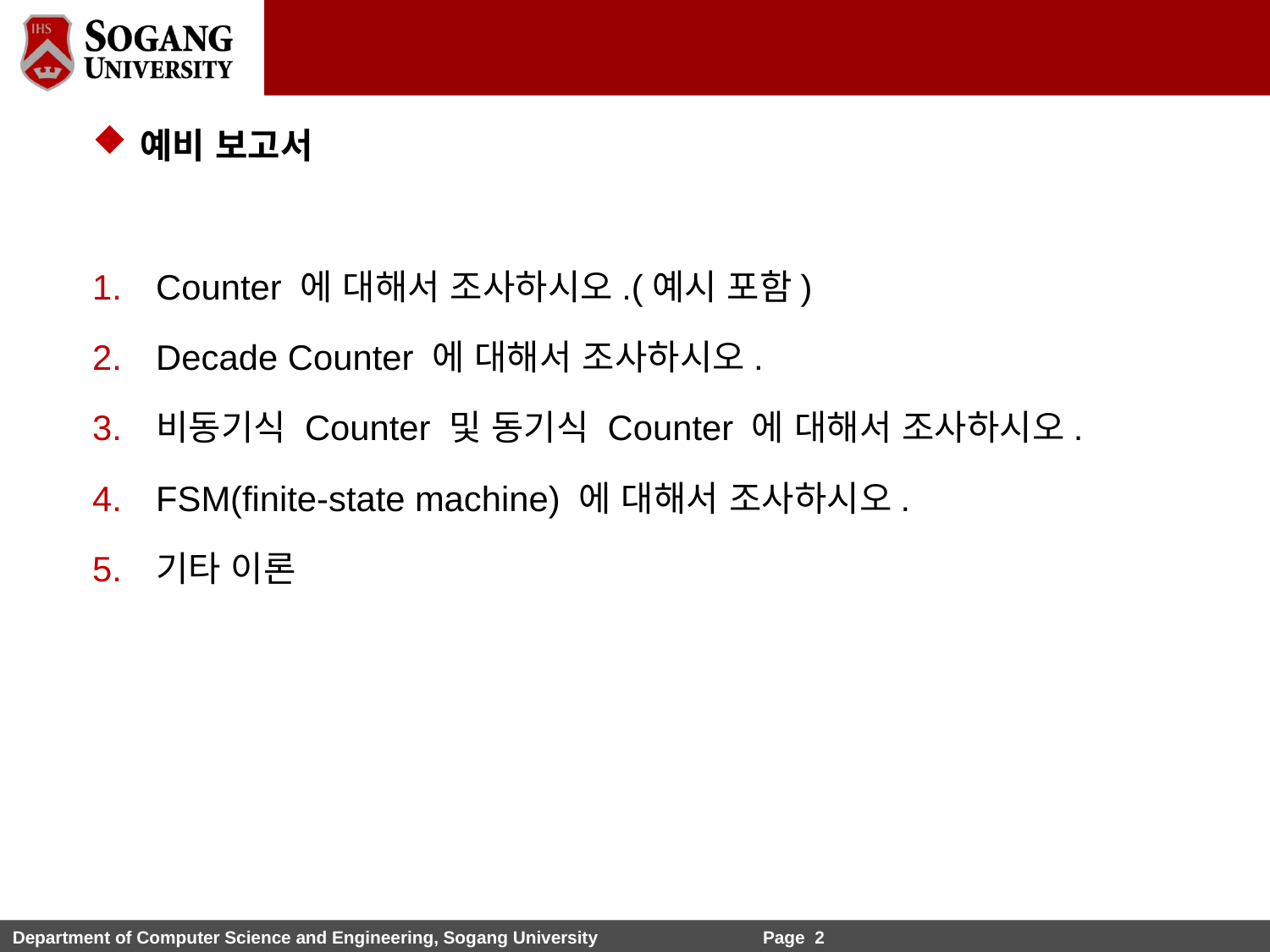

예비 보고서

Counter 에 대해서 조사하시오.(예시 포함)
Decade Counter 에 대해서 조사하시오.
비동기식 Counter 및 동기식 Counter 에 대해서 조사하시오.
FSM(finite-state machine) 에 대해서 조사하시오.
기타 이론